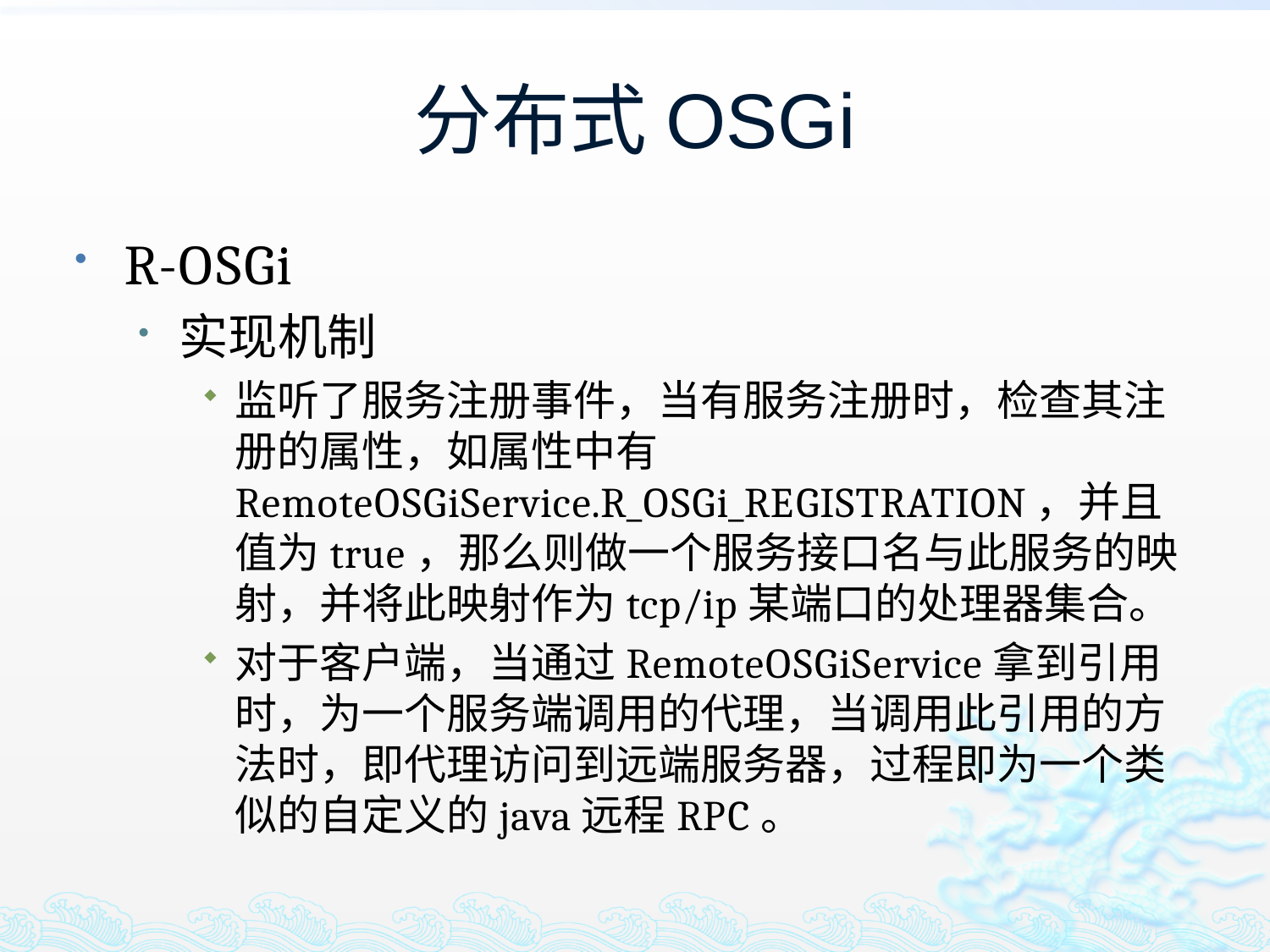

# 分布式OSGi
R-OSGi
实现机制
监听了服务注册事件，当有服务注册时，检查其注册的属性，如属性中有RemoteOSGiService.R_OSGi_REGISTRATION，并且值为true，那么则做一个服务接口名与此服务的映射，并将此映射作为tcp/ip某端口的处理器集合。
对于客户端，当通过RemoteOSGiService拿到引用时，为一个服务端调用的代理，当调用此引用的方法时，即代理访问到远端服务器，过程即为一个类似的自定义的java远程RPC。